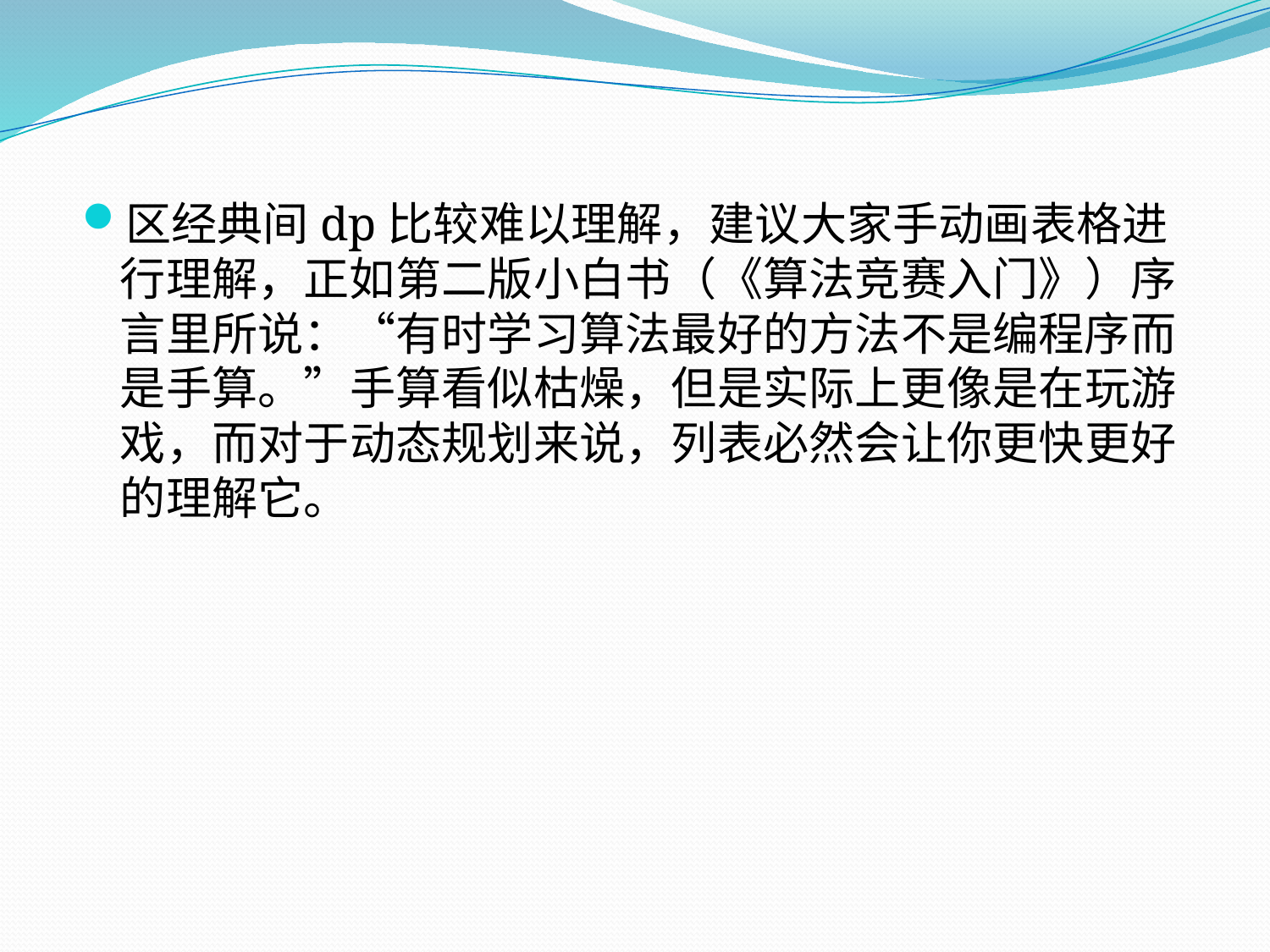

区经典间dp比较难以理解，建议大家手动画表格进行理解，正如第二版小白书（《算法竞赛入门》）序言里所说：“有时学习算法最好的方法不是编程序而是手算。”手算看似枯燥，但是实际上更像是在玩游戏，而对于动态规划来说，列表必然会让你更快更好的理解它。